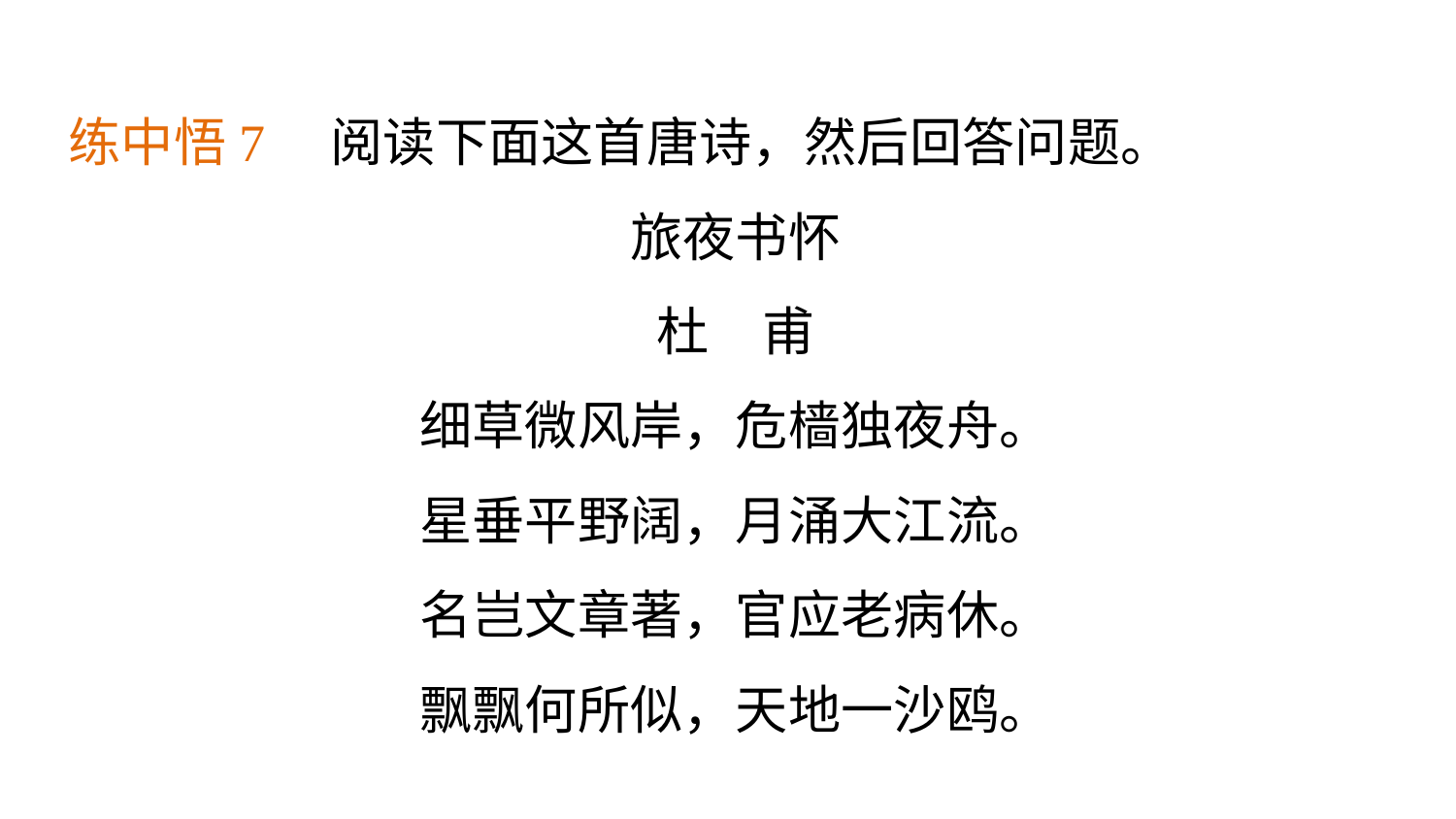

练中悟7　阅读下面这首唐诗，然后回答问题。
旅夜书怀
杜　甫
细草微风岸，危樯独夜舟。
星垂平野阔，月涌大江流。
名岂文章著，官应老病休。
飘飘何所似，天地一沙鸥。